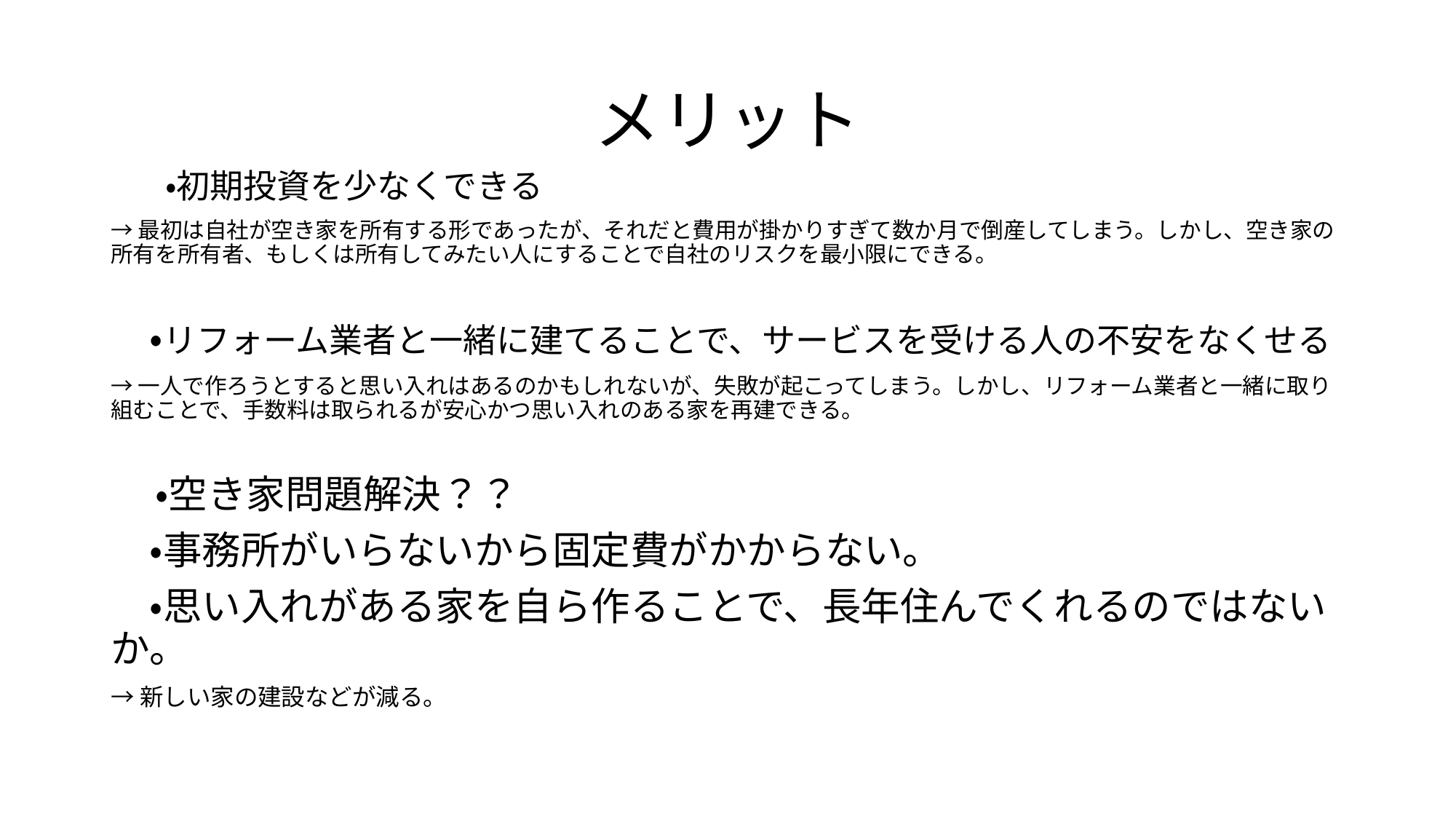

# メリット
・初期投資を少なくできる
→最初は自社が空き家を所有する形であったが、それだと費用が掛かりすぎて数か月で倒産してしまう。しかし、空き家の所有を所有者、もしくは所有してみたい人にすることで自社のリスクを最小限にできる。

　・リフォーム業者と一緒に建てることで、サービスを受ける人の不安をなくせる
→一人で作ろうとすると思い入れはあるのかもしれないが、失敗が起こってしまう。しかし、リフォーム業者と一緒に取り組むことで、手数料は取られるが安心かつ思い入れのある家を再建できる。

　　・空き家問題解決？？
　・事務所がいらないから固定費がかからない。
　・思い入れがある家を自ら作ることで、長年住んでくれるのではないか。
→新しい家の建設などが減る。